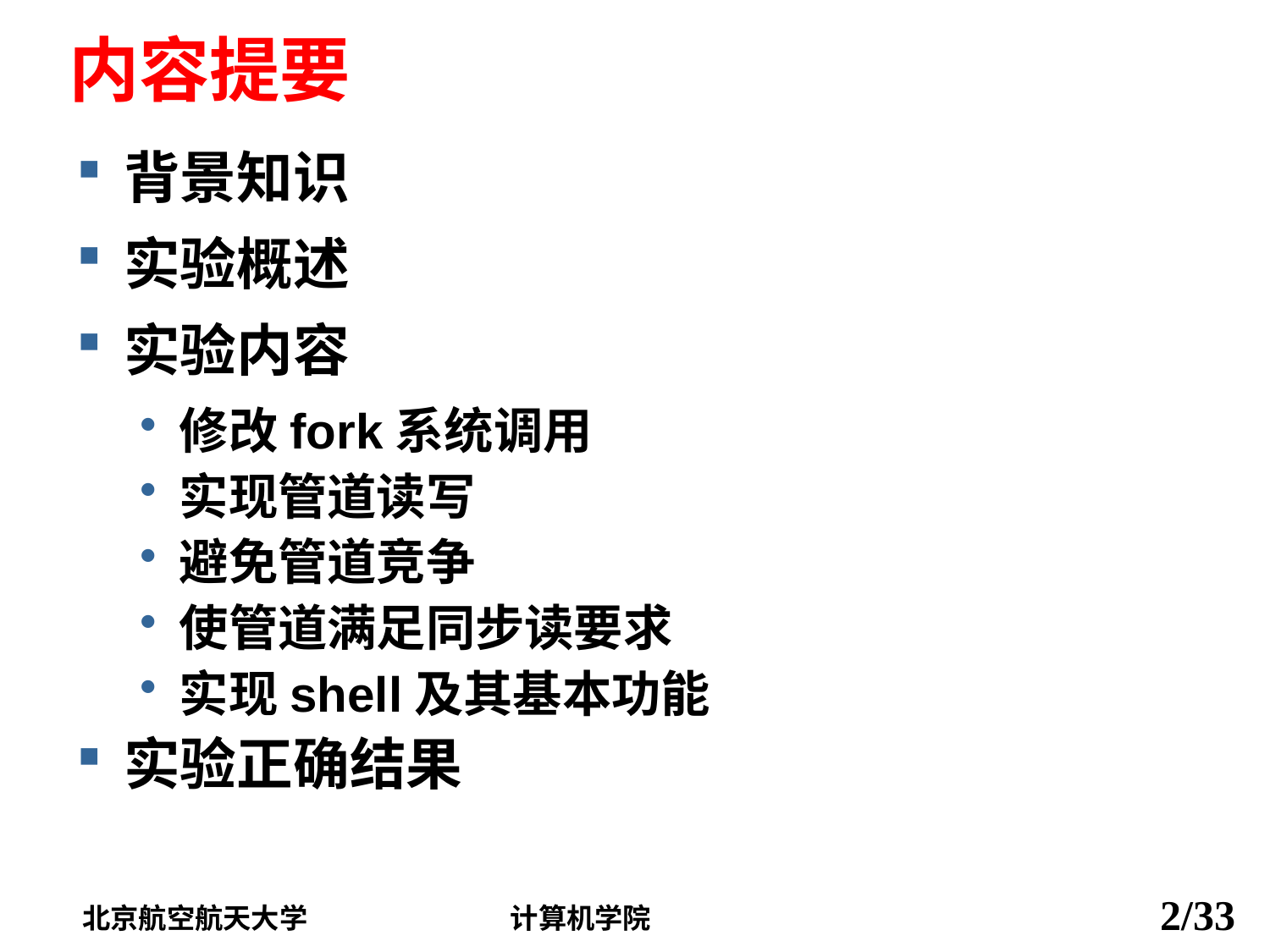

# 内容提要
背景知识
实验概述
实验内容
修改fork系统调用
实现管道读写
避免管道竞争
使管道满足同步读要求
实现shell及其基本功能
实验正确结果